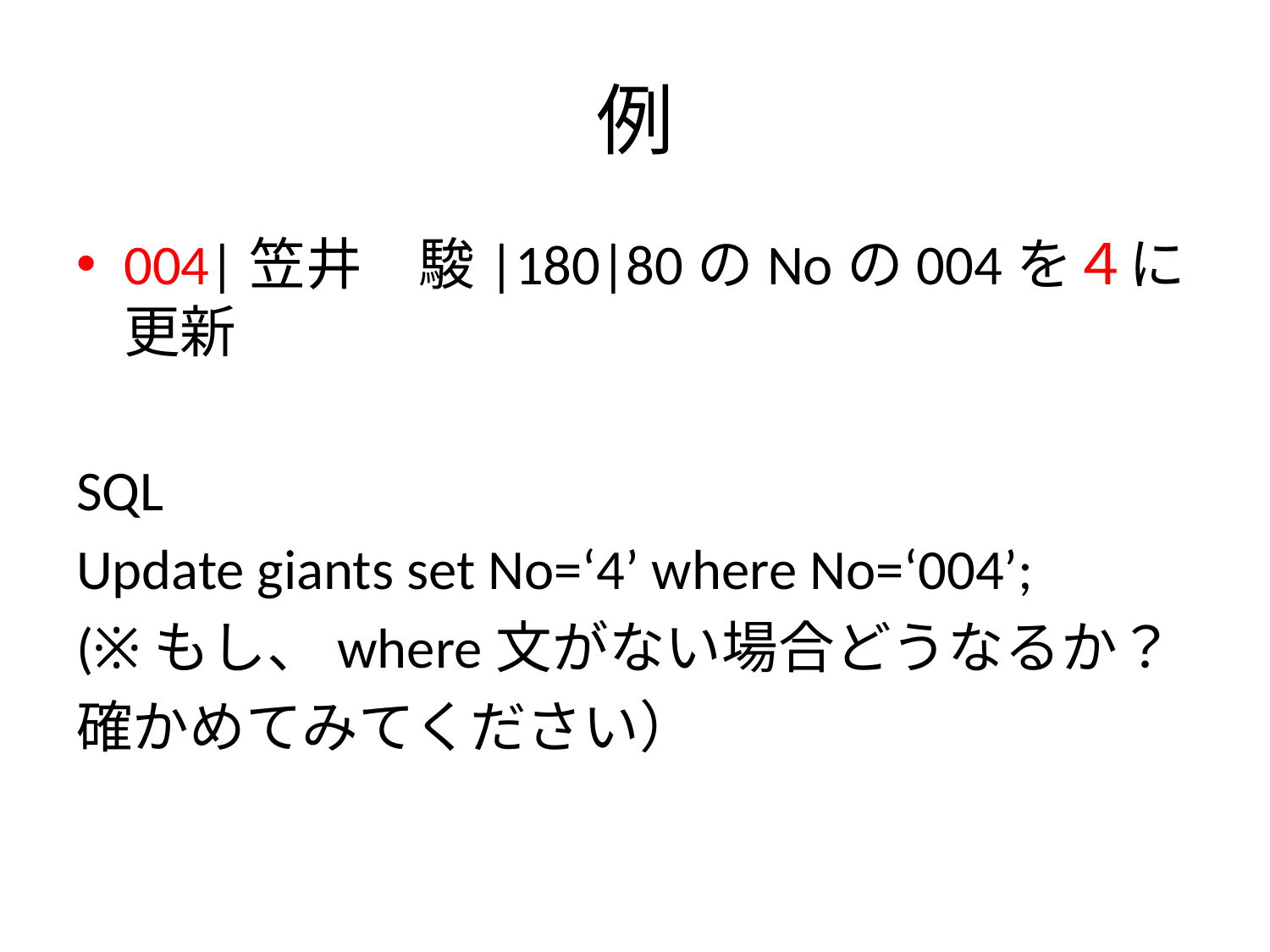

# 例
004|笠井　駿|180|80のNoの004を４に更新

SQL
Update giants set No=‘4’ where No=‘004’;
(※もし、where文がない場合どうなるか？
確かめてみてください）